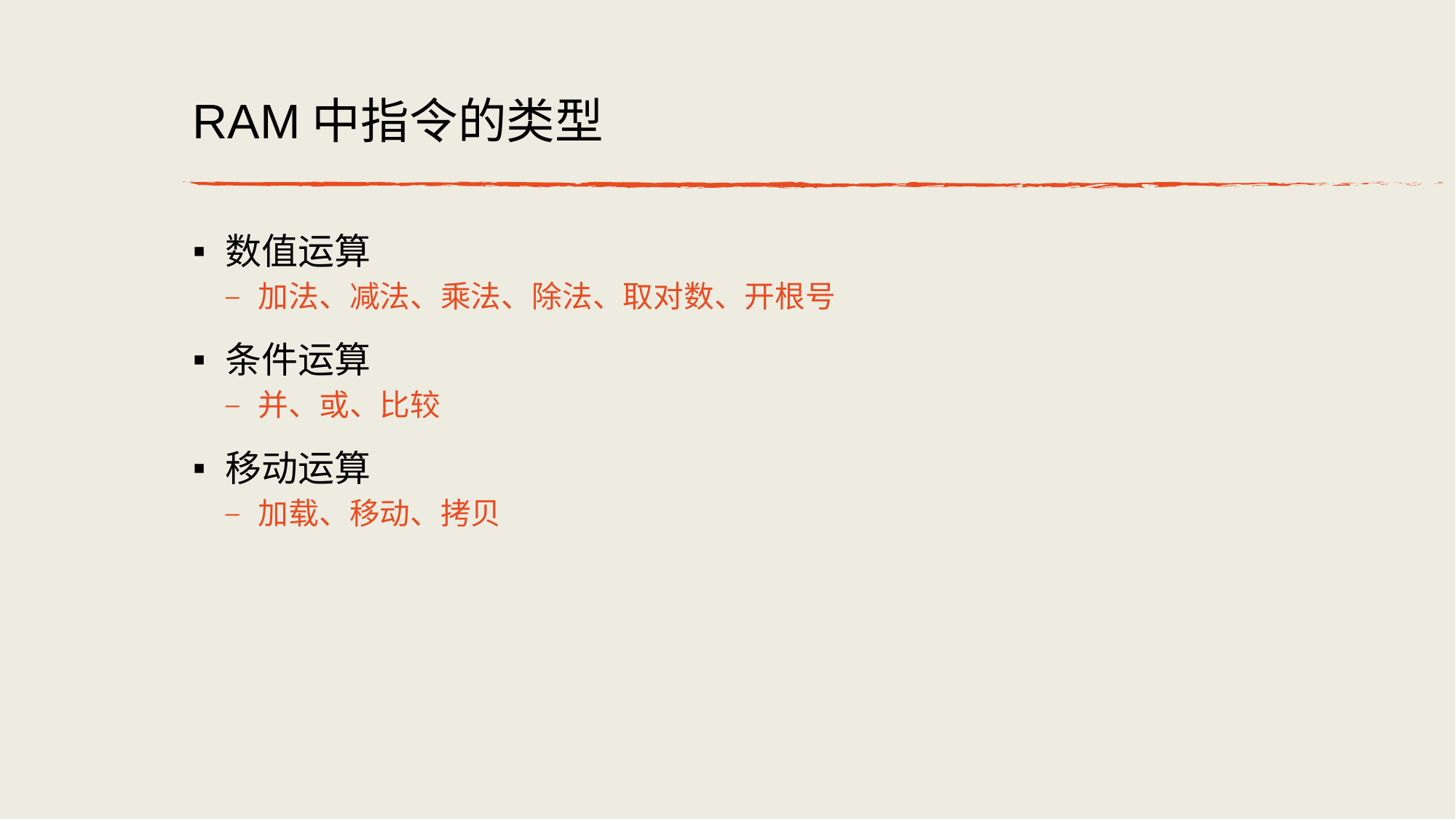

# RAM中指令的类型
数值运算
加法、减法、乘法、除法、取对数、开根号
条件运算
并、或、⽐较
移动运算
加载、移动、拷贝